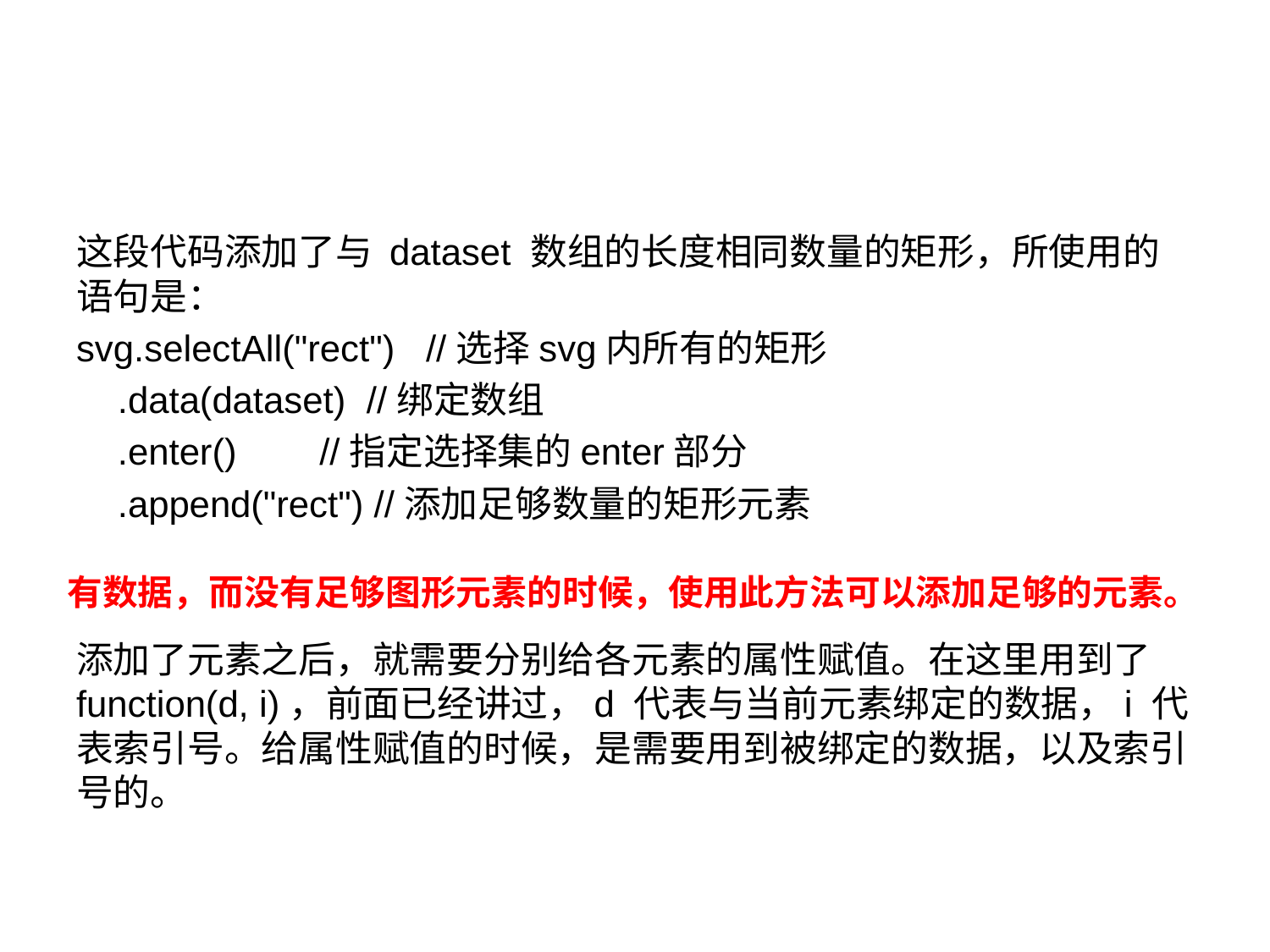

#
这段代码添加了与 dataset 数组的长度相同数量的矩形，所使用的语句是：
svg.selectAll("rect")   //选择svg内所有的矩形
    .data(dataset)  //绑定数组
    .enter()        //指定选择集的enter部分
    .append("rect") //添加足够数量的矩形元素

添加了元素之后，就需要分别给各元素的属性赋值。在这里用到了 function(d, i)，前面已经讲过，d 代表与当前元素绑定的数据，i 代表索引号。给属性赋值的时候，是需要用到被绑定的数据，以及索引号的。
有数据，而没有足够图形元素的时候，使用此方法可以添加足够的元素。